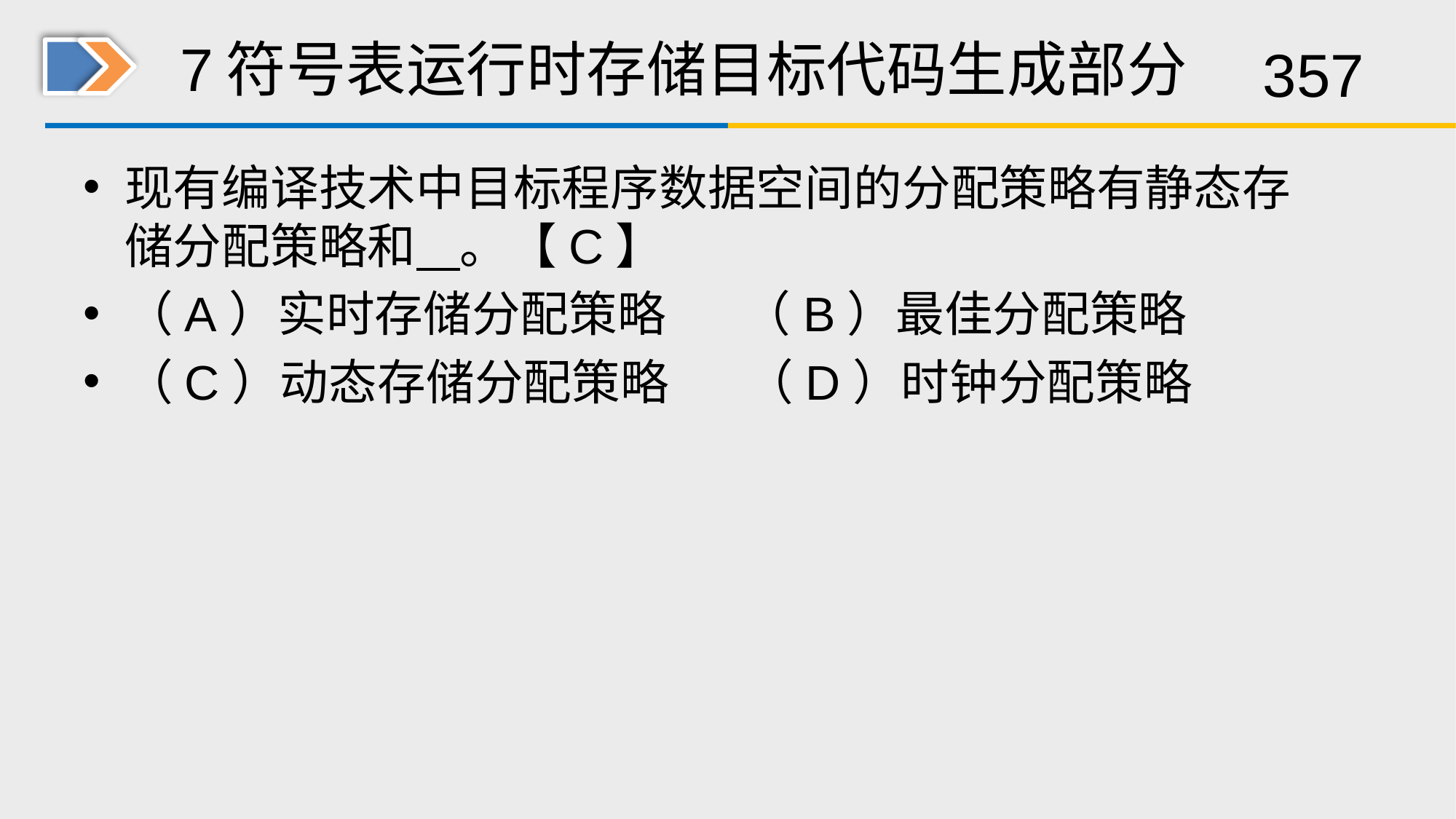

# 7符号表运行时存储目标代码生成部分
357
现有编译技术中目标程序数据空间的分配策略有静态存储分配策略和    。【C】
（A）实时存储分配策略       （B）最佳分配策略
（C）动态存储分配策略       （D）时钟分配策略